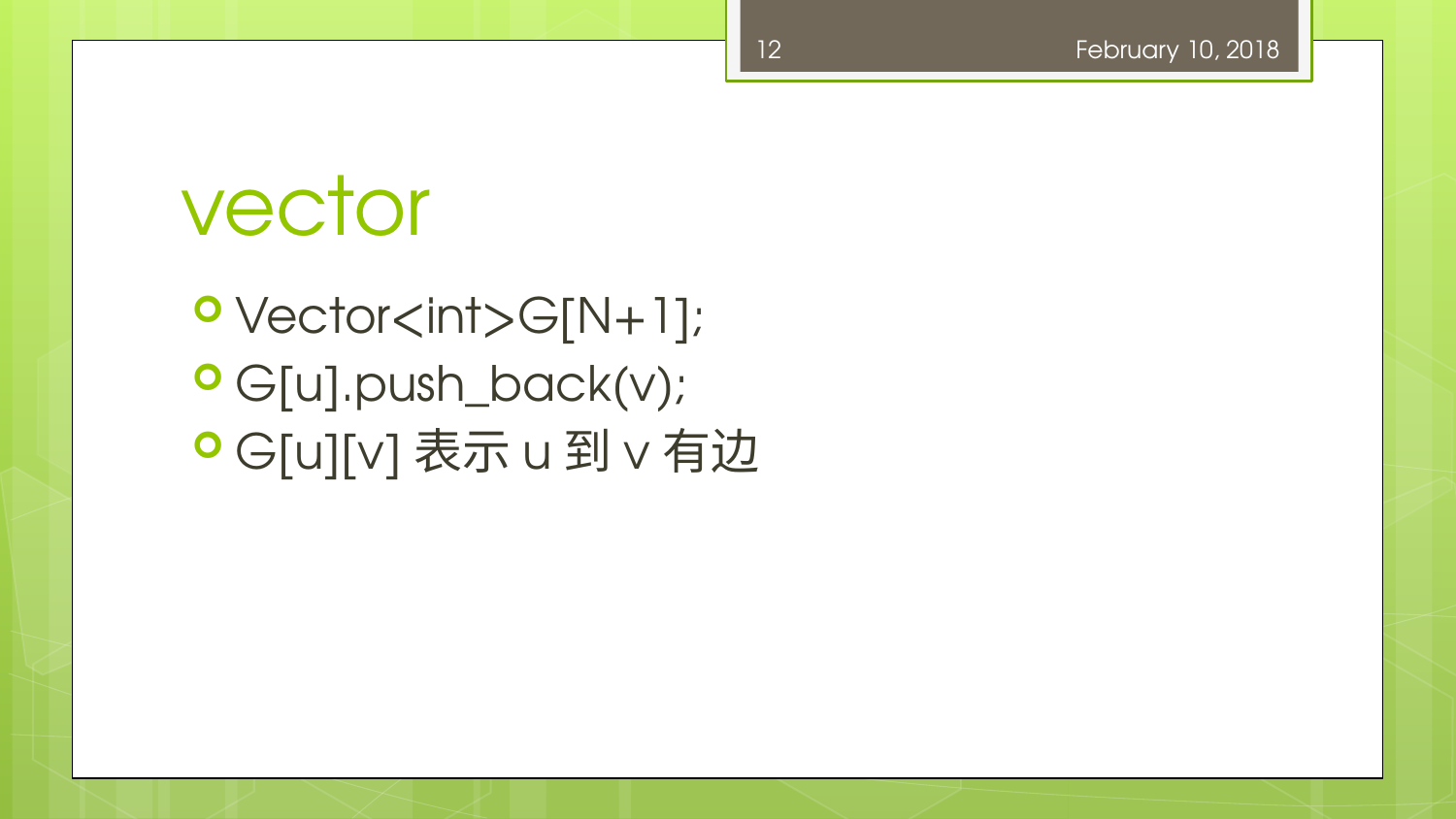

12
February 10, 2018
# vector
Vector<int>G[N+1];
G[u].push_back(v);
G[u][v]表示u到v有边